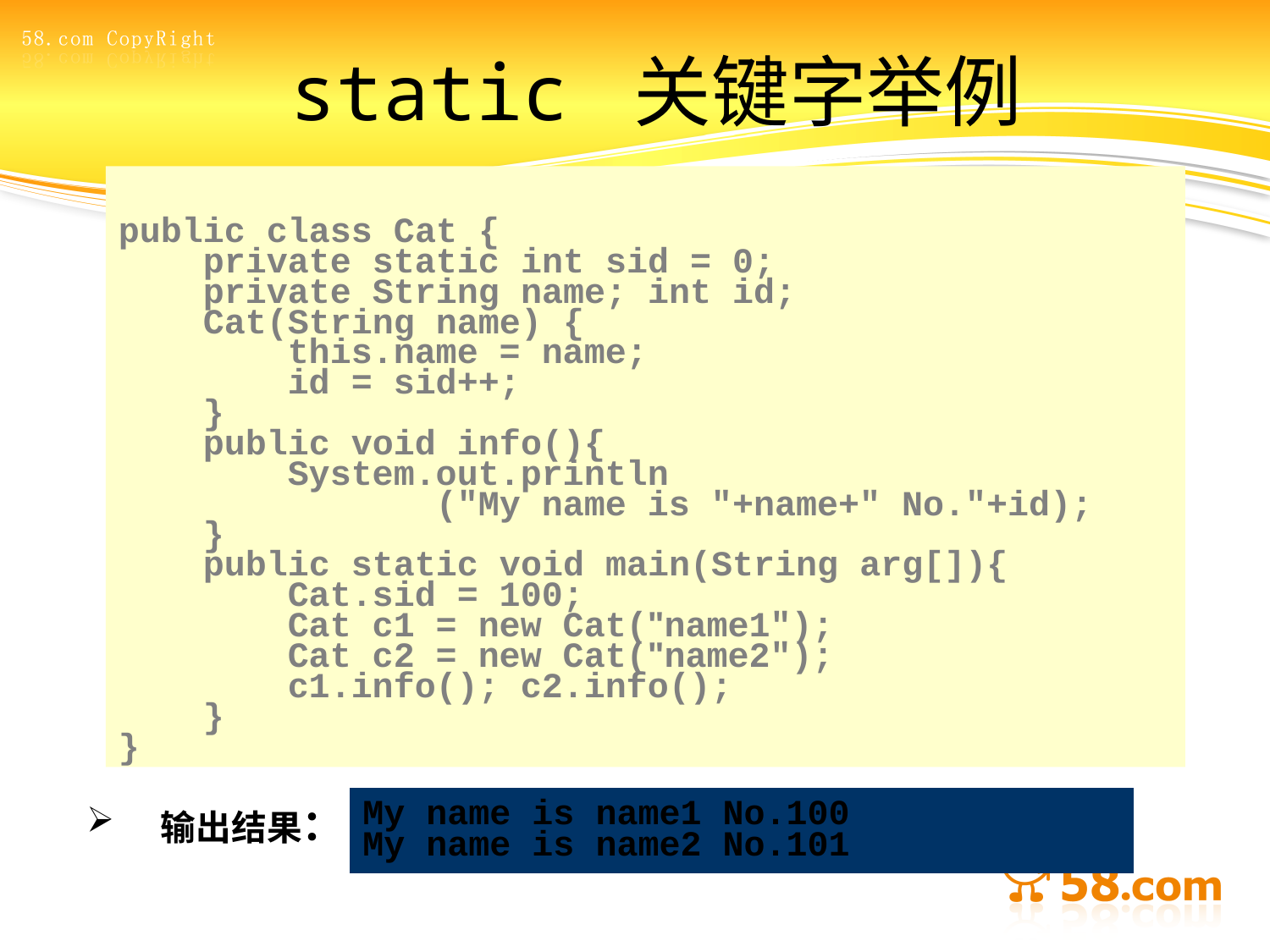

# static 关键字举例

public class Cat {
    private static int sid = 0;
    private String name; int id;
    Cat(String name) {
        this.name = name;
	  id = sid++;
    }
    public void info(){
        System.out.println
               ("My name is "+name+" No."+id);
    }
    public static void main(String arg[]){
        Cat.sid = 100;
        Cat c1 = new Cat("name1");
        Cat c2 = new Cat("name2");
        c1.info(); c2.info();
    }
}
My name is name1 No.100
My name is name2 No.101
输出结果：